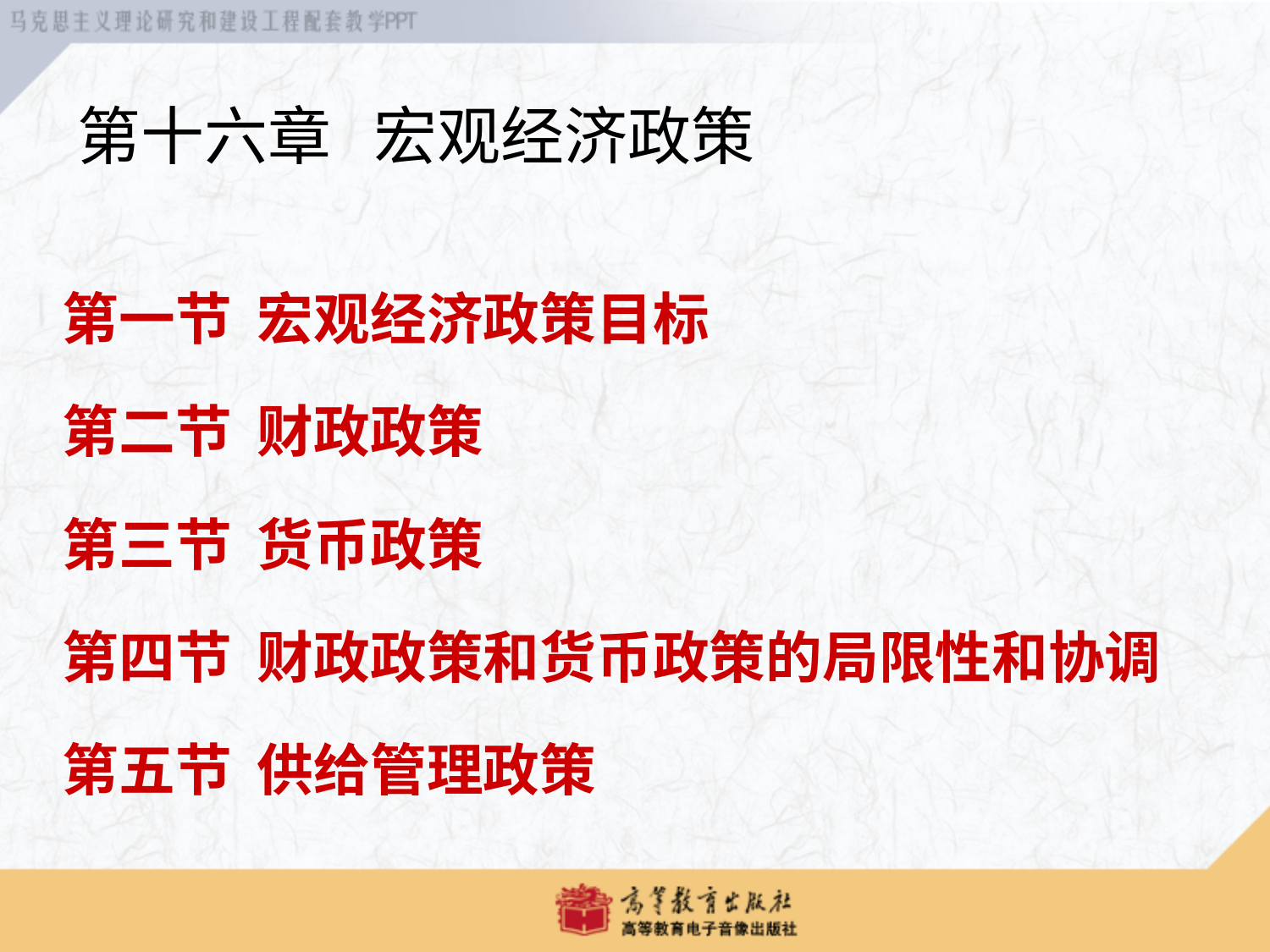

# 第十六章   宏观经济政策
第一节  宏观经济政策目标
第二节  财政政策
第三节  货币政策
第四节  财政政策和货币政策的局限性和协调
第五节  供给管理政策